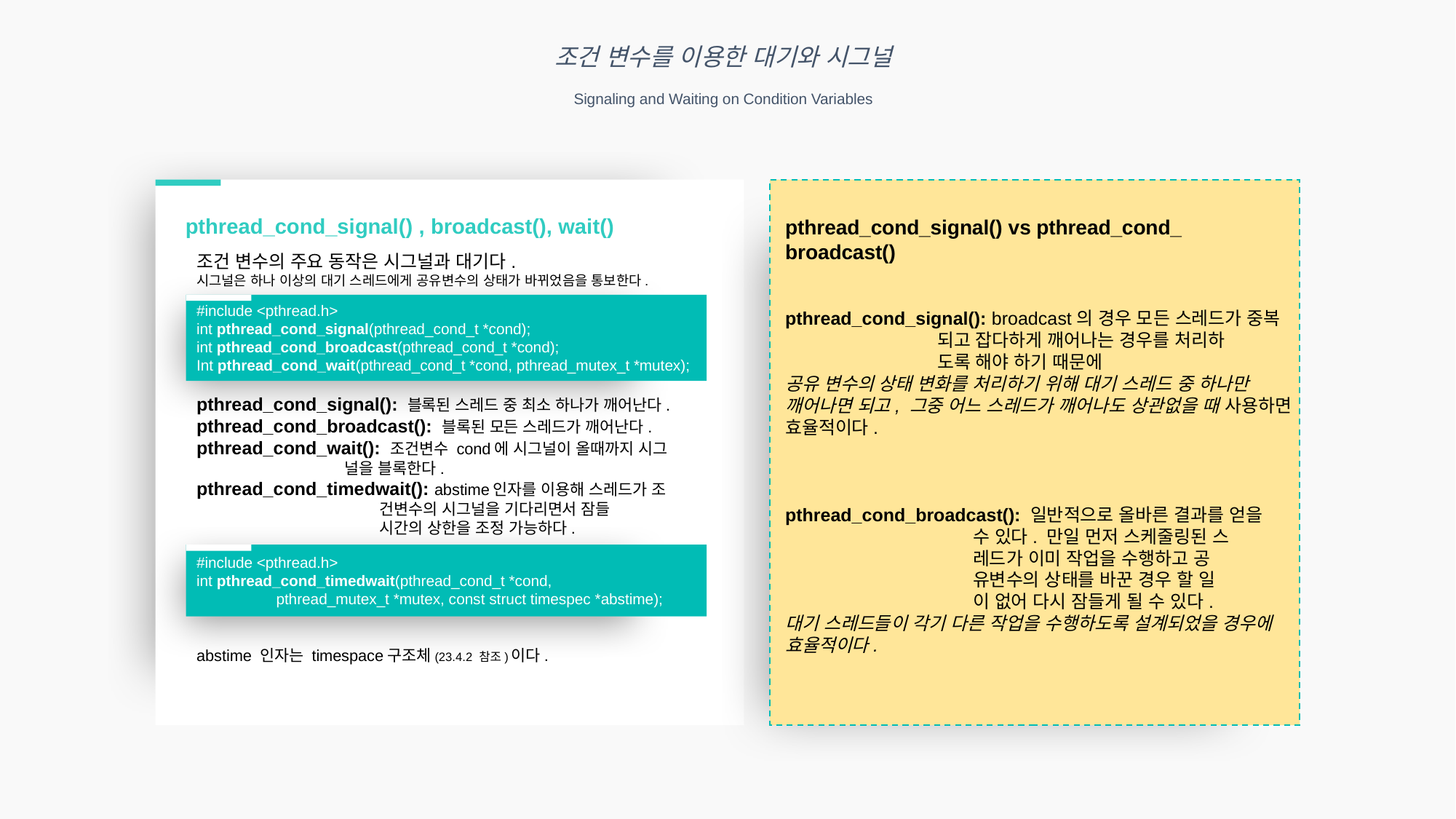

조건 변수를 이용한 대기와 시그널
Signaling and Waiting on Condition Variables

pthread_cond_signal() , broadcast(), wait()

pthread_cond_signal() vs pthread_cond_ broadcast()

pthread_cond_signal(): broadcast의 경우 모든 스레드가 중복
                             되고 잡다하게 깨어나는 경우를 처리하
                             도록 해야 하기 때문에
공유 변수의 상태 변화를 처리하기 위해 대기 스레드 중 하나만 깨어나면 되고, 그중 어느 스레드가 깨어나도 상관없을 때 사용하면 효율적이다.

pthread_cond_broadcast(): 일반적으로 올바른 결과를 얻을
                                    수 있다. 만일 먼저 스케줄링된 스
                                    레드가 이미 작업을 수행하고 공
                                    유변수의 상태를 바꾼 경우 할 일
                                    이 없어 다시 잠들게 될 수 있다.
대기 스레드들이 각기 다른 작업을 수행하도록 설계되었을 경우에 효율적이다.

조건 변수의 주요 동작은 시그널과 대기다.
시그널은 하나 이상의 대기 스레드에게 공유변수의 상태가 바뀌었음을 통보한다.
#include <pthread.h>
int pthread_cond_signal(pthread_cond_t *cond);
int pthread_cond_broadcast(pthread_cond_t *cond);
Int pthread_cond_wait(pthread_cond_t *cond, pthread_mutex_t *mutex);

pthread_cond_signal(): 블록된 스레드 중 최소 하나가 깨어난다.
pthread_cond_broadcast(): 블록된 모든 스레드가 깨어난다.
pthread_cond_wait(): 조건변수 cond에 시그널이 올때까지 시그
                                 널을 블록한다.
pthread_cond_timedwait(): abstime인자를 이용해 스레드가 조
                                         건변수의 시그널을 기다리면서 잠들
                                         시간의 상한을 조정 가능하다.
#include <pthread.h>
int pthread_cond_timedwait(pthread_cond_t *cond,
                   pthread_mutex_t *mutex, const struct timespec *abstime);

abstime 인자는 timespace구조체(23.4.2 참조)이다.